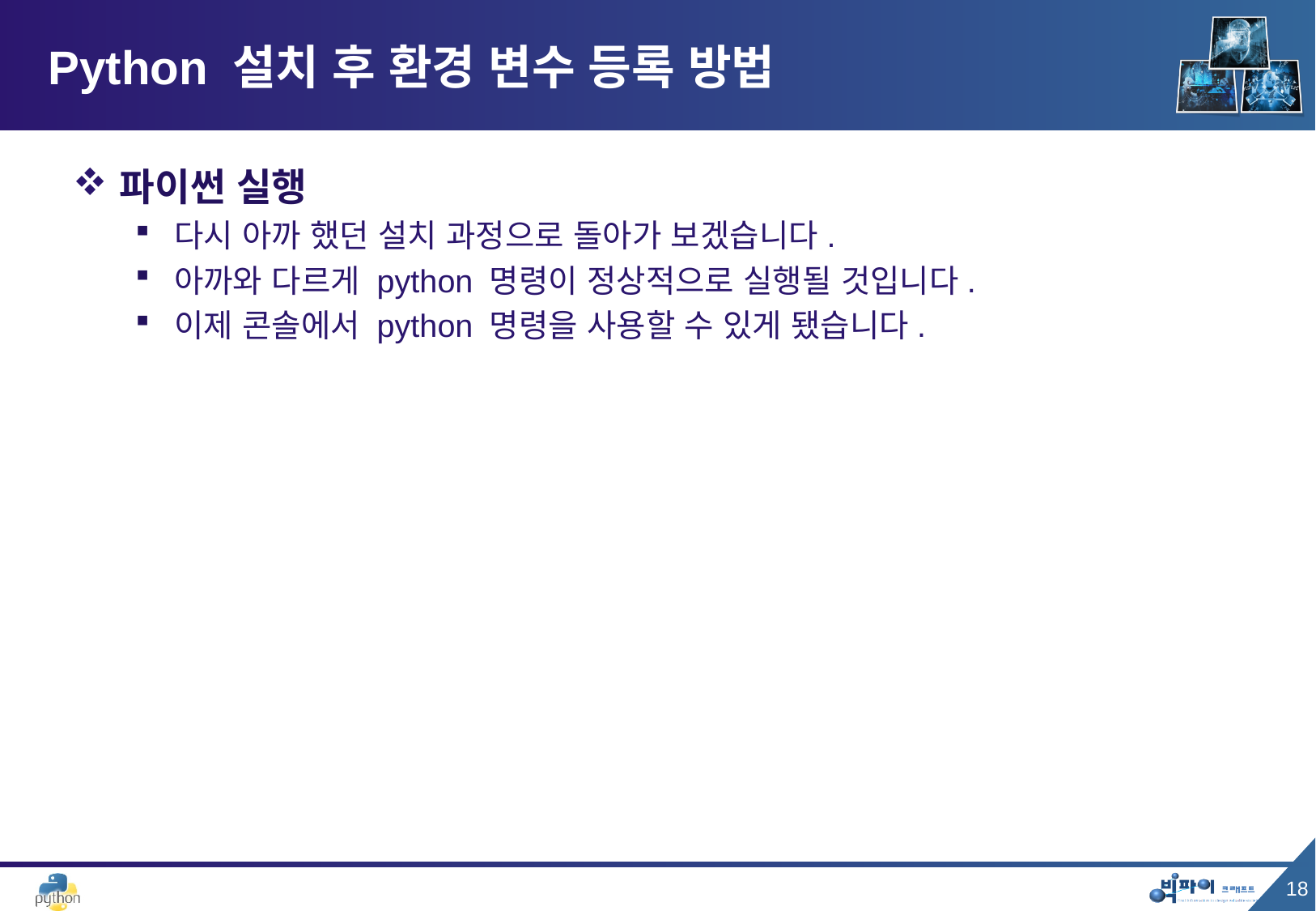

# Python 설치 후 환경 변수 등록 방법
파이썬 실행
다시 아까 했던 설치 과정으로 돌아가 보겠습니다.
아까와 다르게 python 명령이 정상적으로 실행될 것입니다.
이제 콘솔에서 python 명령을 사용할 수 있게 됐습니다.